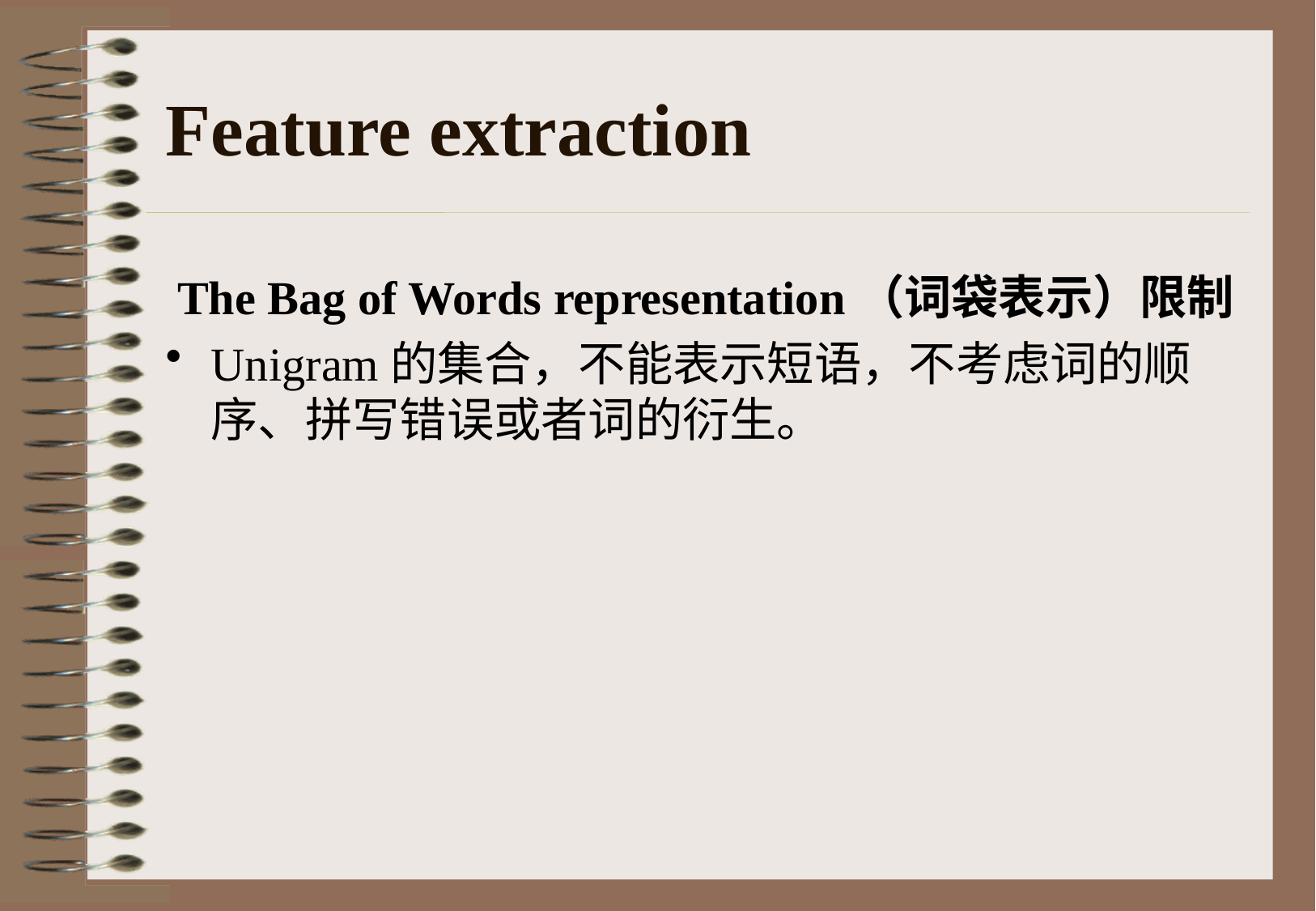

# Feature extraction
 The Bag of Words representation（词袋表示）限制
Unigram的集合，不能表示短语，不考虑词的顺序、拼写错误或者词的衍生。